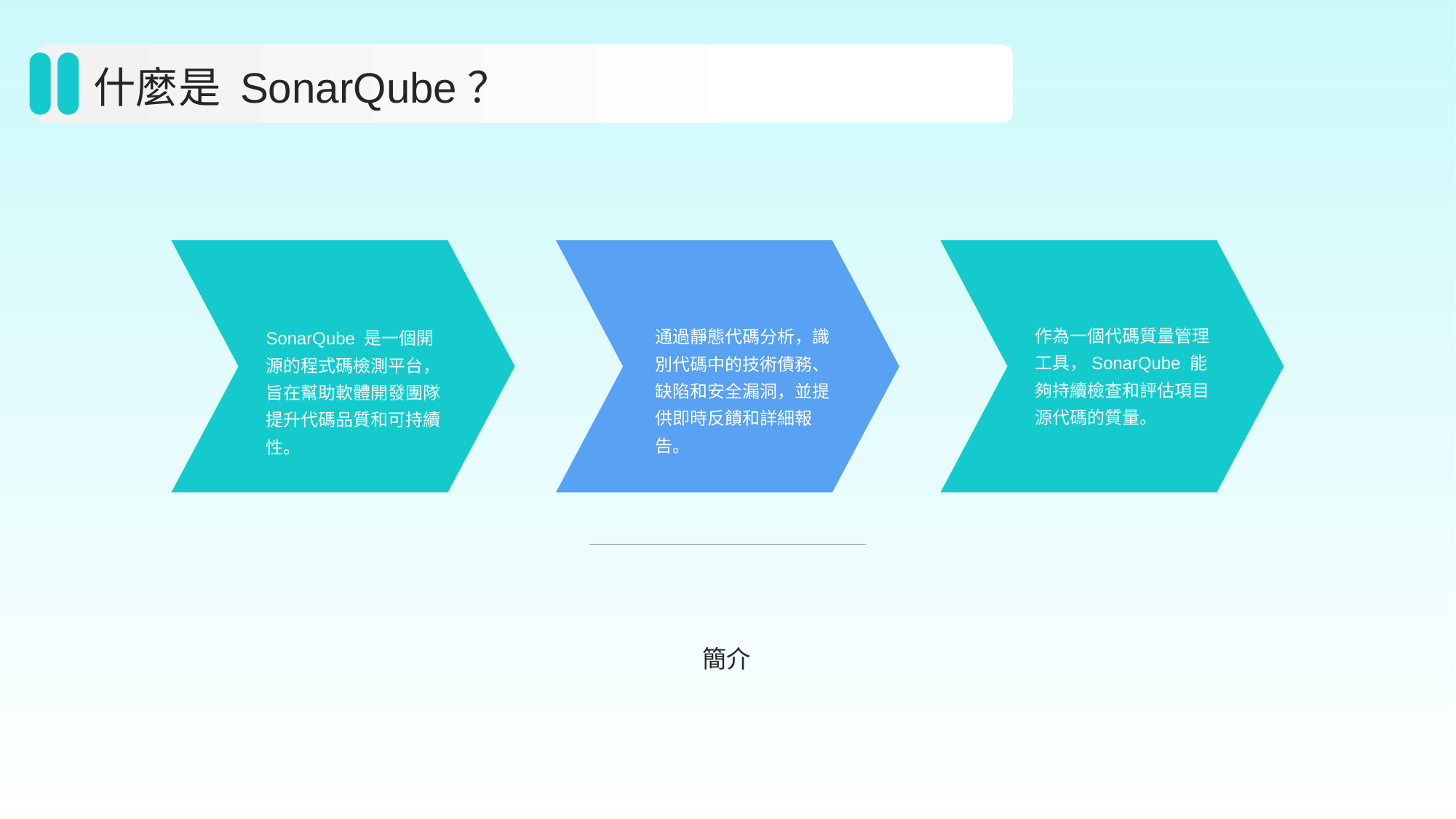

什麼是 SonarQube？

作為一個代碼質量管理工具，SonarQube 能夠持續檢查和評估項目源代碼的質量。
通過靜態代碼分析，識別代碼中的技術債務、缺陷和安全漏洞，並提供即時反饋和詳細報告。
SonarQube 是一個開源的程式碼檢測平台，旨在幫助軟體開發團隊提升代碼品質和可持續性。
簡介